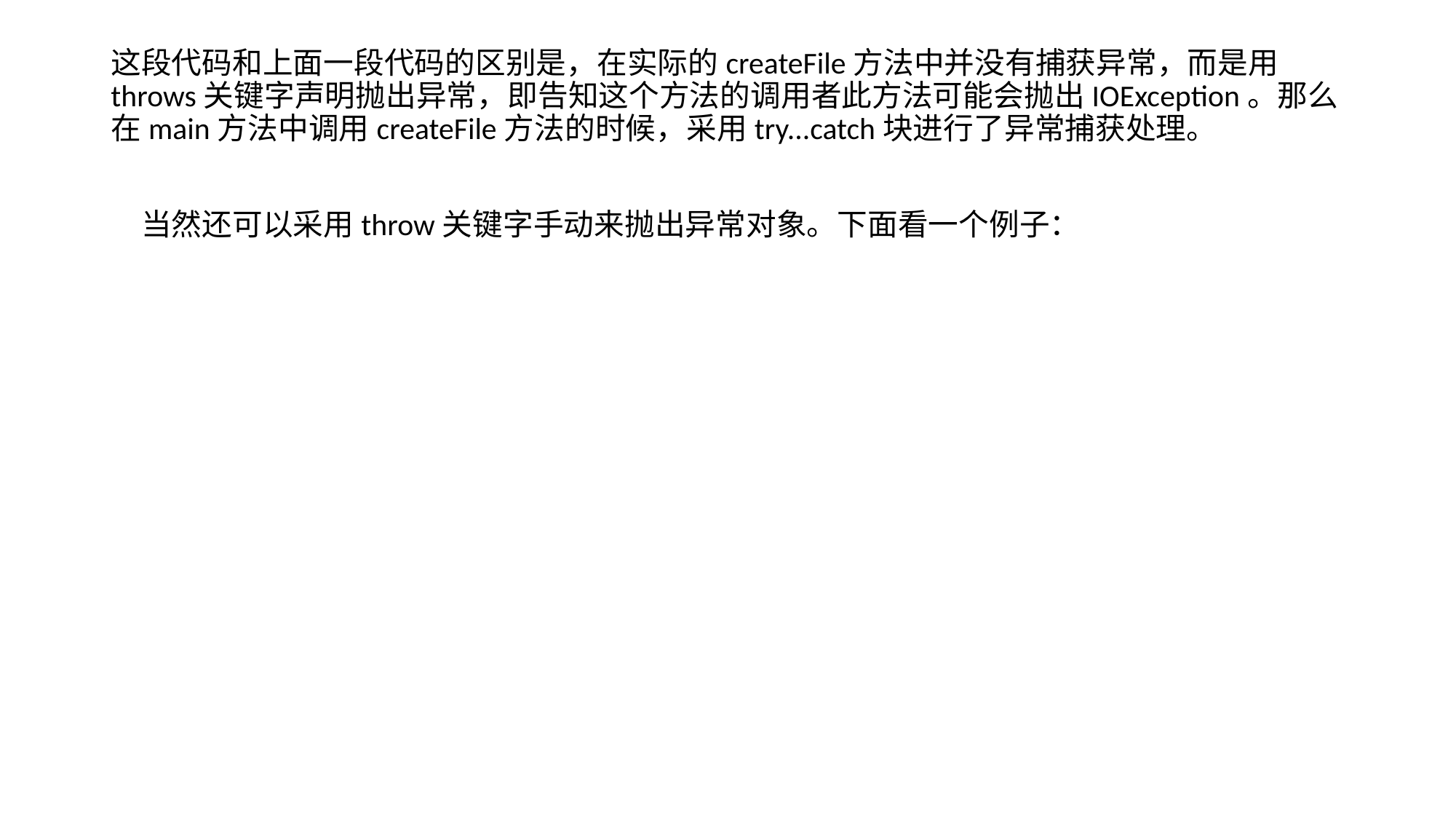

这段代码和上面一段代码的区别是，在实际的createFile方法中并没有捕获异常，而是用throws关键字声明抛出异常，即告知这个方法的调用者此方法可能会抛出IOException。那么在main方法中调用createFile方法的时候，采用try...catch块进行了异常捕获处理。

　当然还可以采用throw关键字手动来抛出异常对象。下面看一个例子：